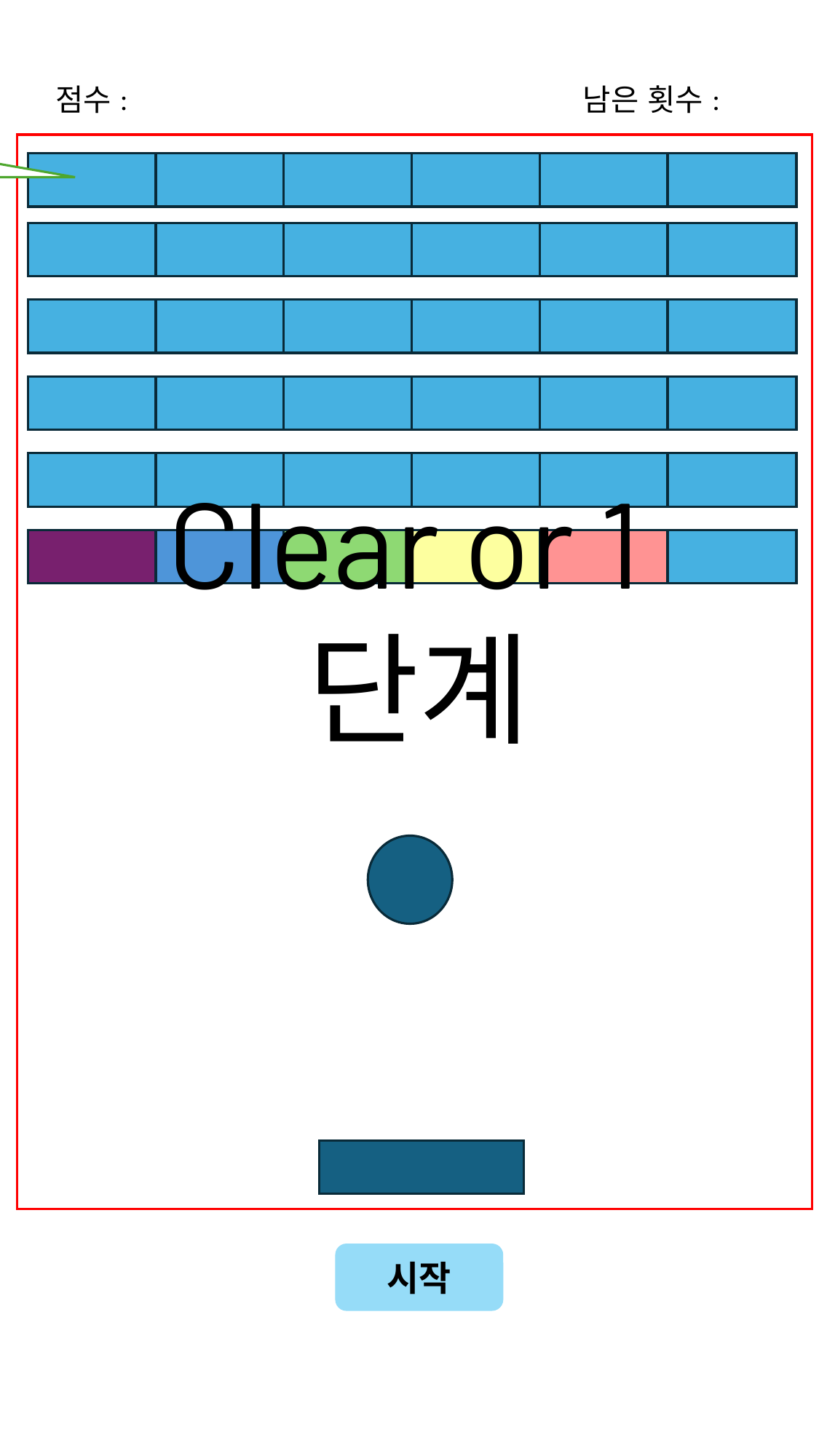

점수:
남은 횟수:
블록의 기본 생명력은 1로 하고
각 단계별로 1씩 증가한다.

Clear or 1단계

시작